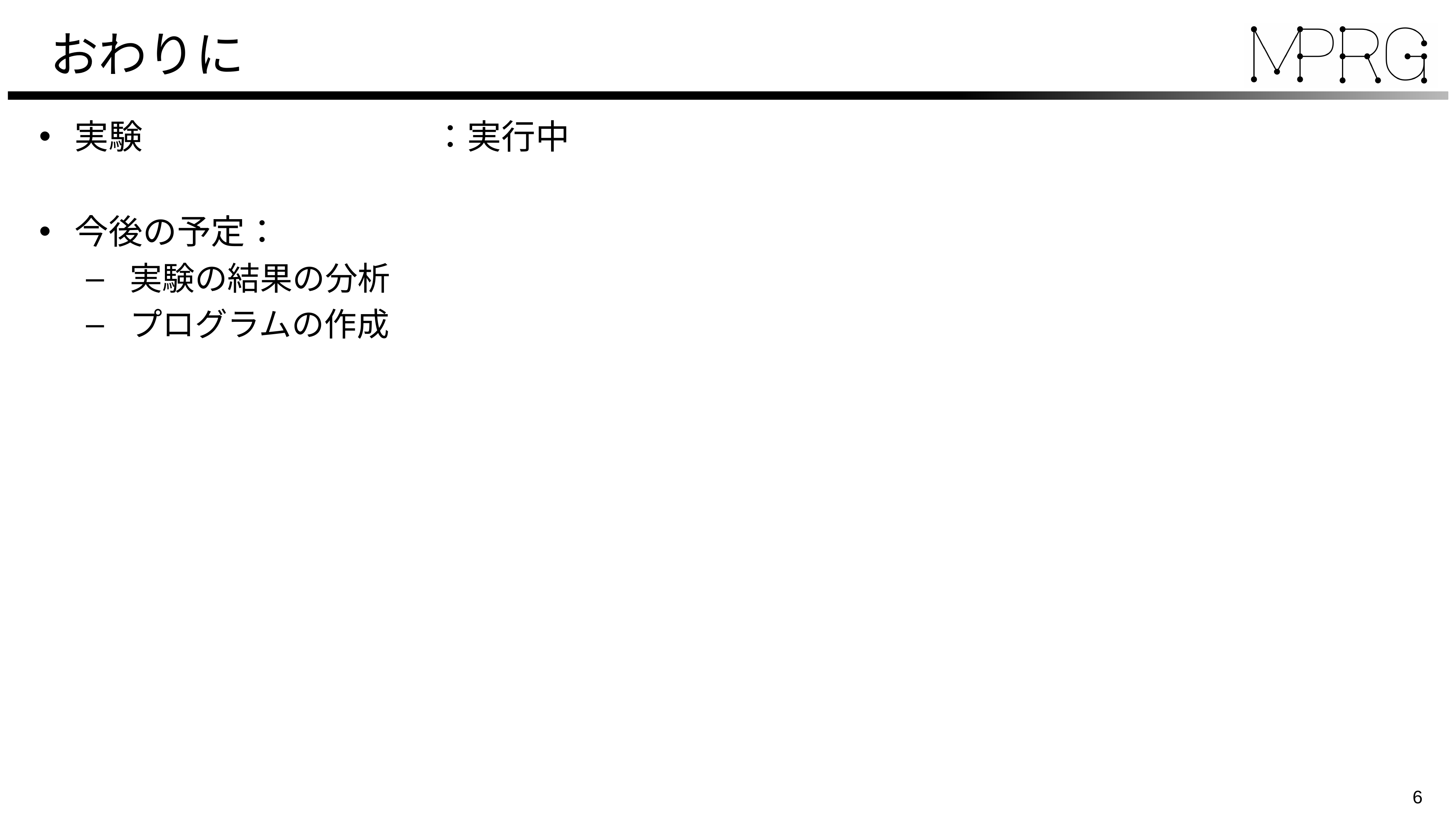

# おわりに
実験	：実行中

今後の予定：
実験の結果の分析
プログラムの作成